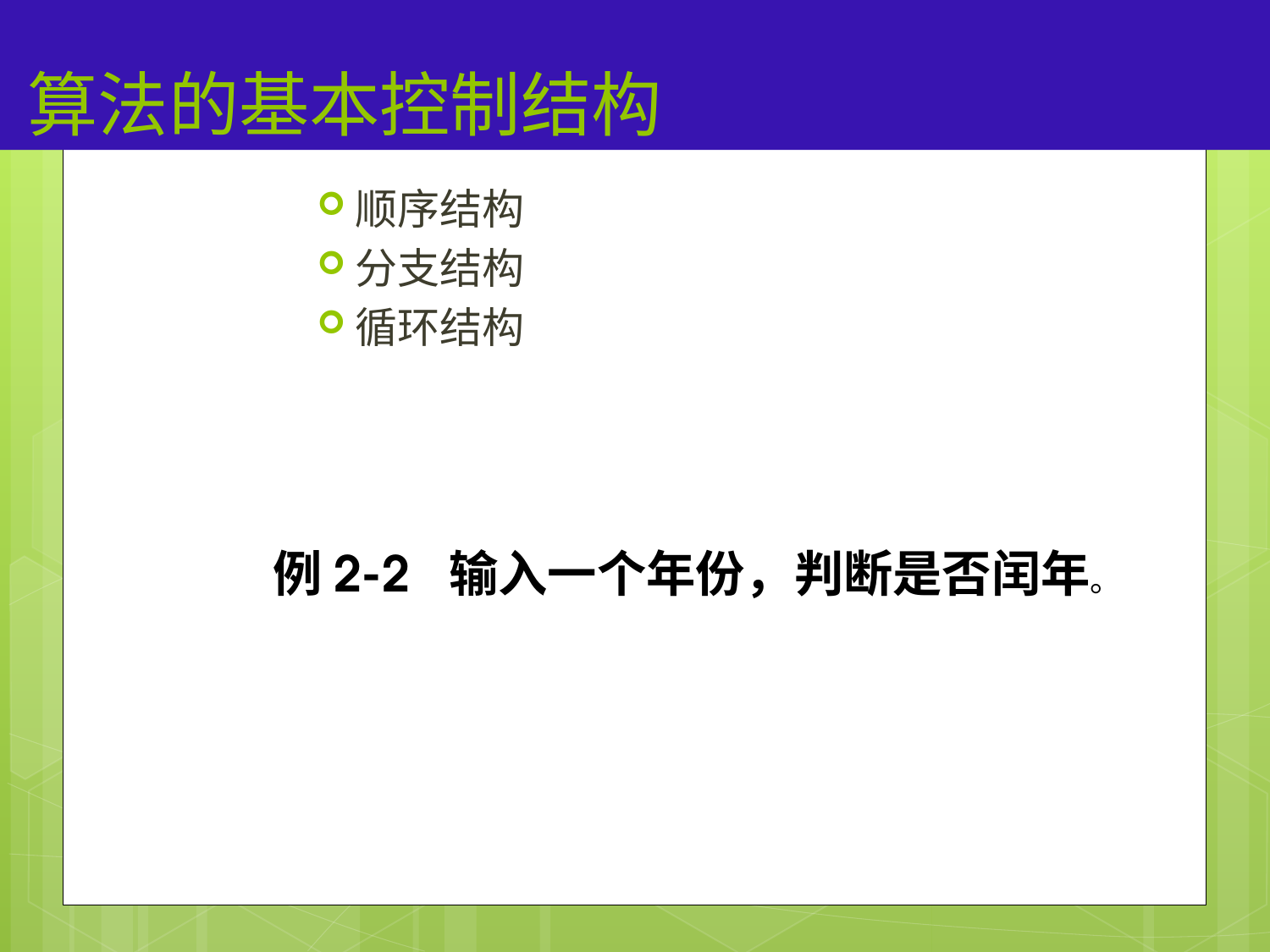

# 算法的基本控制结构
34
顺序结构
分支结构
循环结构
例2-2  输入一个年份，判断是否闰年。